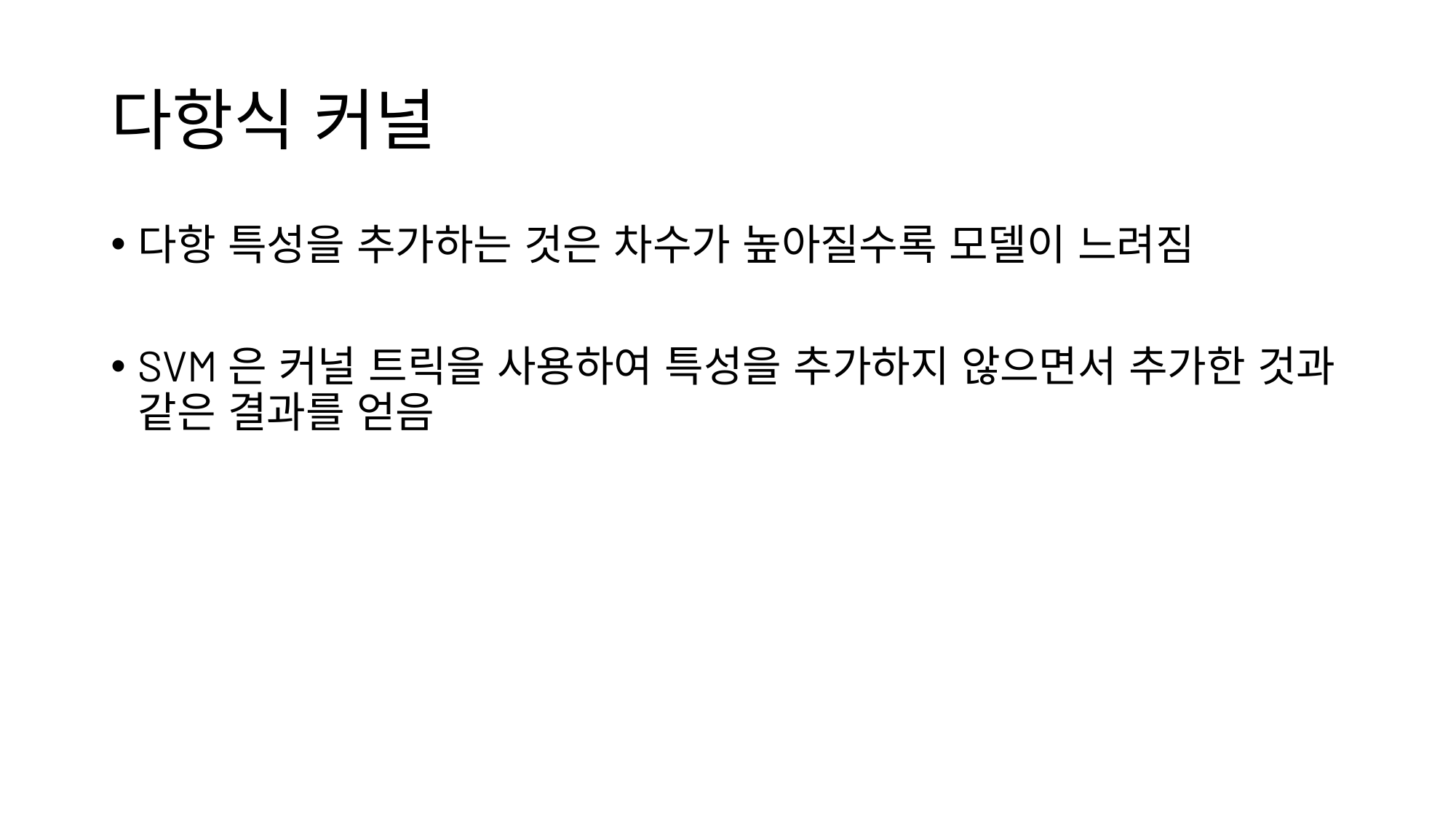

# 다항식 커널
다항 특성을 추가하는 것은 차수가 높아질수록 모델이 느려짐

SVM은 커널 트릭을 사용하여 특성을 추가하지 않으면서 추가한 것과 같은 결과를 얻음